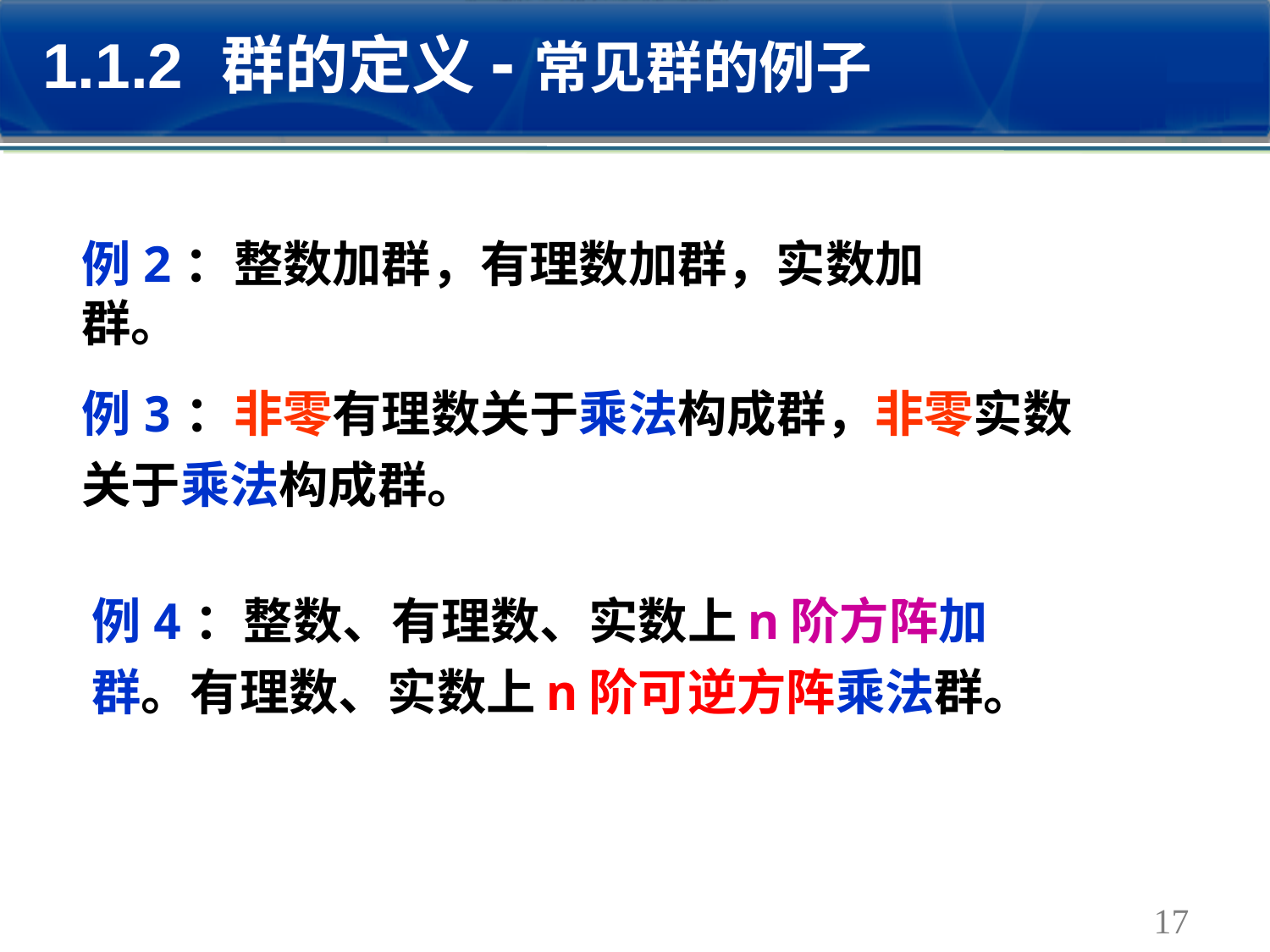

1.1.2 群的定义-常见群的例子
例2：整数加群，有理数加群，实数加群。
例3：非零有理数关于乘法构成群，非零实数关于乘法构成群。
例4：整数、有理数、实数上n阶方阵加群。有理数、实数上n阶可逆方阵乘法群。
17